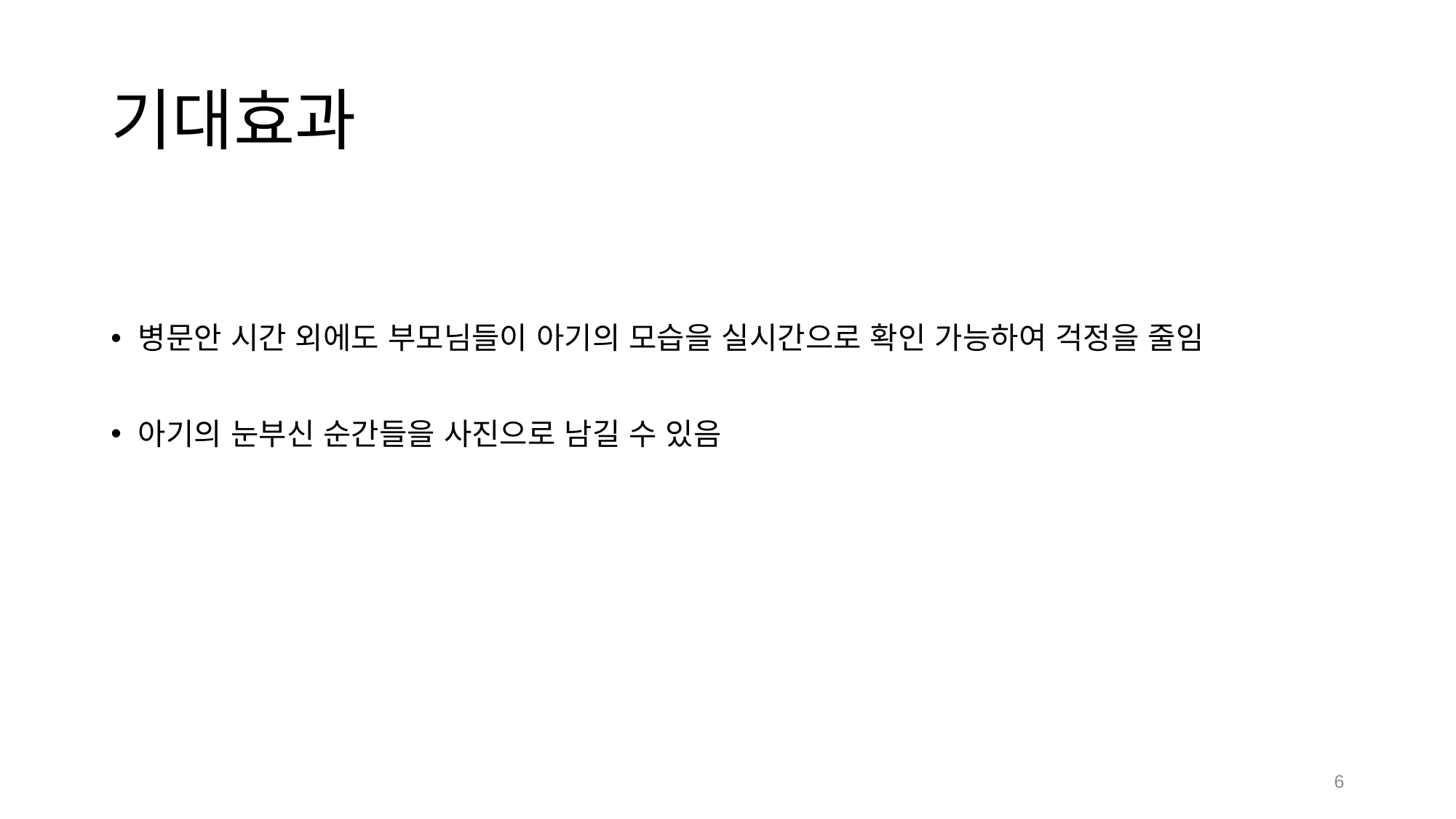

# 기대효과

병문안 시간 외에도 부모님들이 아기의 모습을 실시간으로 확인 가능하여 걱정을 줄임

아기의 눈부신 순간들을 사진으로 남길 수 있음
6